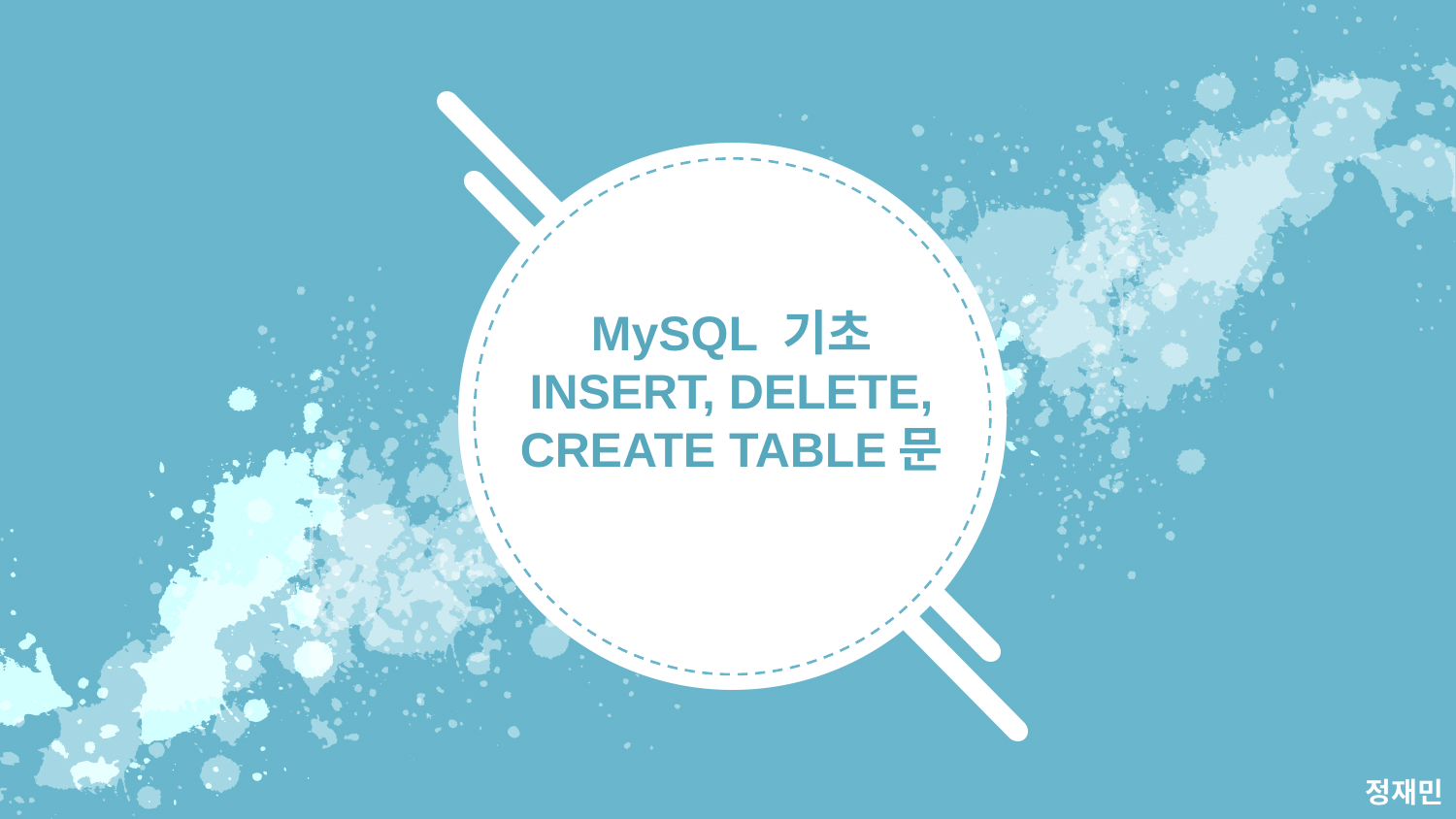

MySQL 기초
INSERT, DELETE, CREATE TABLE문
정재민